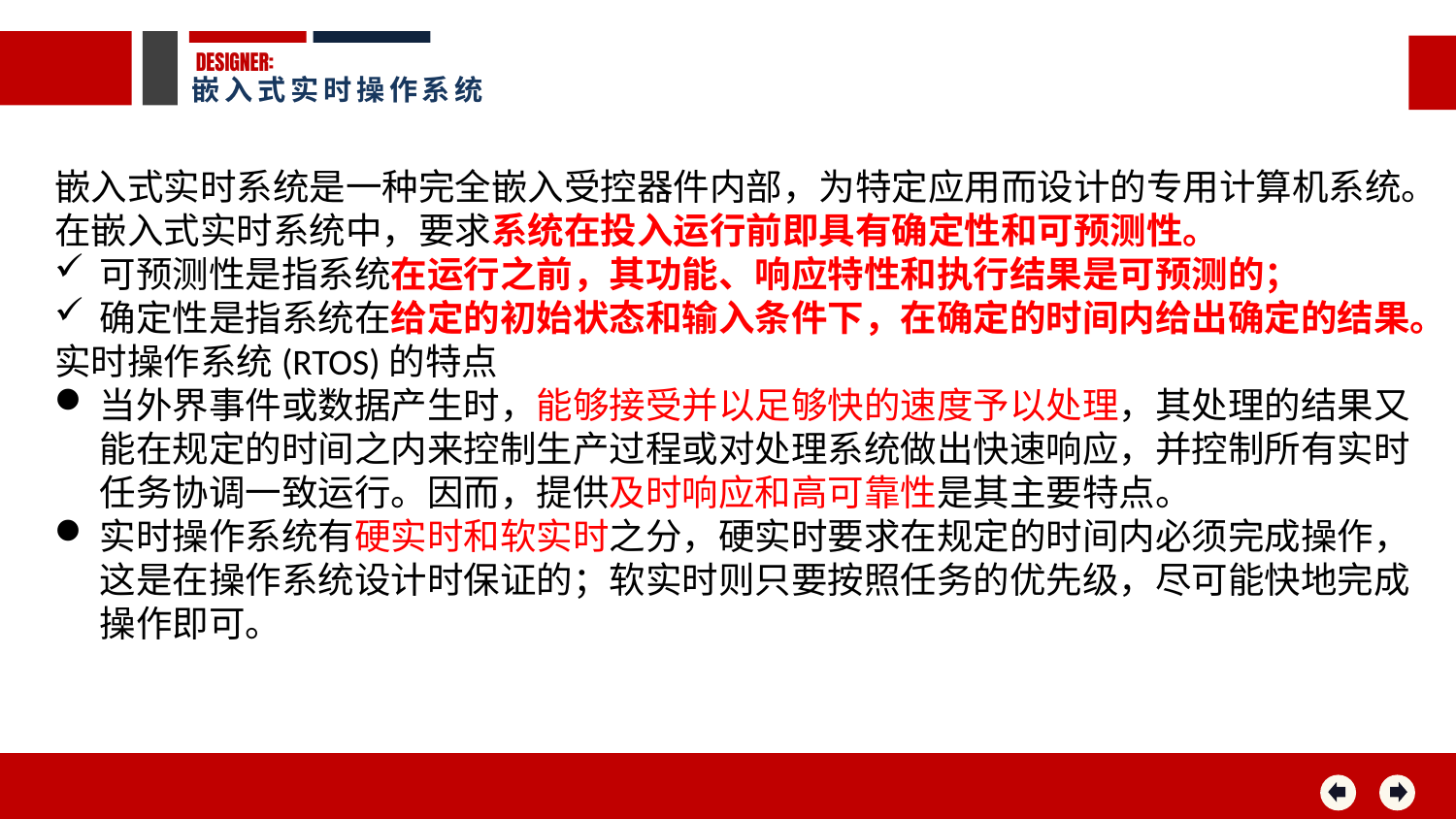

DESIGNER:
嵌入式实时操作系统
嵌入式实时系统是一种完全嵌入受控器件内部，为特定应用而设计的专用计算机系统。在嵌入式实时系统中，要求系统在投入运行前即具有确定性和可预测性。
可预测性是指系统在运行之前，其功能、响应特性和执行结果是可预测的；
确定性是指系统在给定的初始状态和输入条件下，在确定的时间内给出确定的结果。
实时操作系统(RTOS)的特点
当外界事件或数据产生时，能够接受并以足够快的速度予以处理，其处理的结果又能在规定的时间之内来控制生产过程或对处理系统做出快速响应，并控制所有实时任务协调一致运行。因而，提供及时响应和高可靠性是其主要特点。
实时操作系统有硬实时和软实时之分，硬实时要求在规定的时间内必须完成操作，这是在操作系统设计时保证的；软实时则只要按照任务的优先级，尽可能快地完成操作即可。